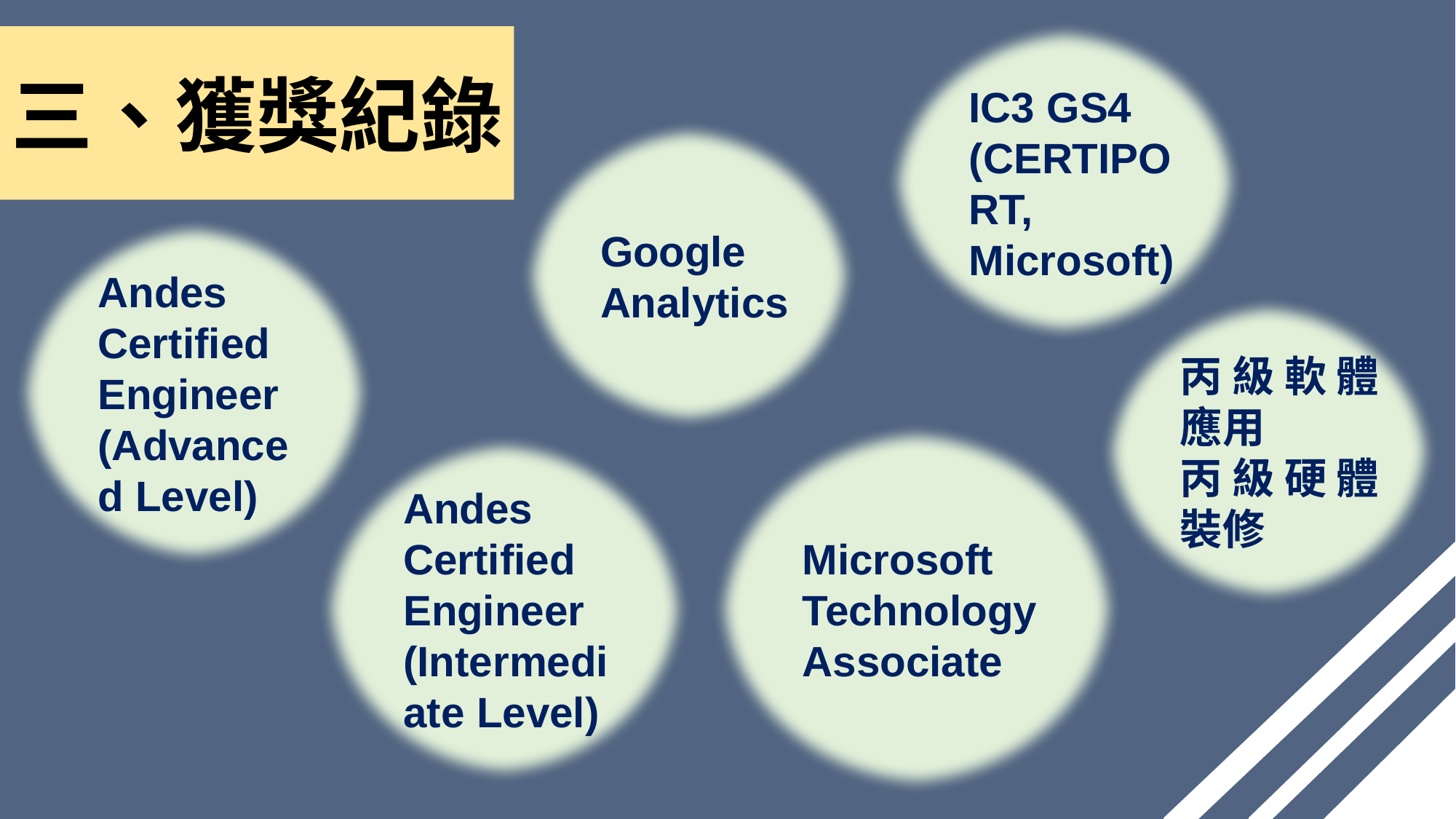

IC3 GS4 (CERTIPORT, Microsoft)
Google Analytics
Andes Certified Engineer (Advanced Level)
丙級軟體應用
丙級硬體裝修
Microsoft Technology Associate
Andes Certified Engineer (Intermediate Level)